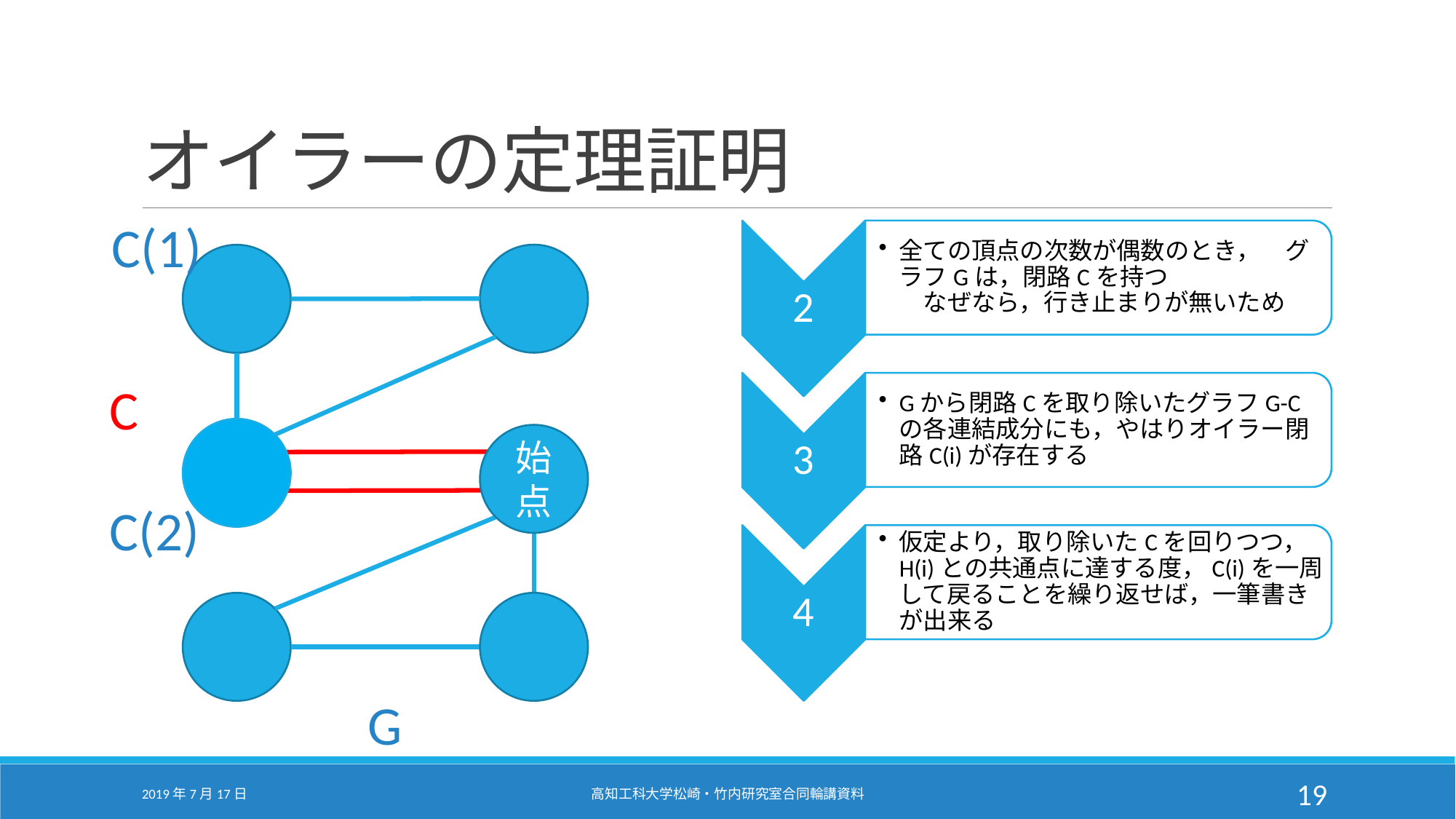

# オイラーの定理証明
C(1)
2
全ての頂点の次数が偶数のとき，　グラフGは，閉路Cを持つ　　　　　　　なぜなら，行き止まりが無いため
3
Gから閉路Cを取り除いたグラフG-Cの各連結成分にも，やはりオイラー閉路C(i)が存在する
4
仮定より，取り除いたCを回りつつ，H(i)との共通点に達する度，C(i)を一周して戻ることを繰り返せば，一筆書きが出来る

C

始点
C(2)

G
2019年7月17日
高知工科大学松崎・竹内研究室合同輪講資料
19